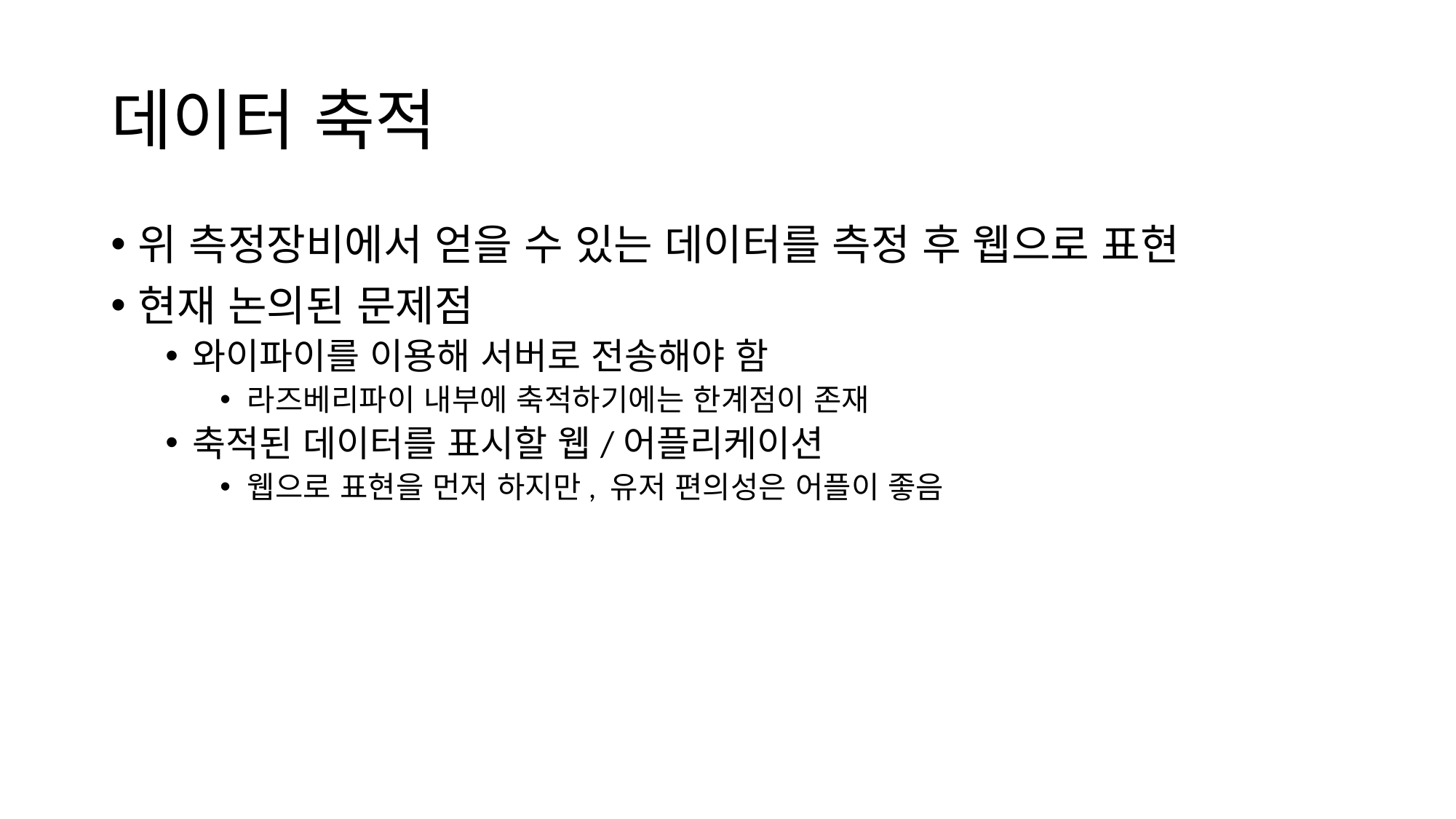

# 데이터 축적
위 측정장비에서 얻을 수 있는 데이터를 측정 후 웹으로 표현
현재 논의된 문제점
와이파이를 이용해 서버로 전송해야 함
라즈베리파이 내부에 축적하기에는 한계점이 존재
축적된 데이터를 표시할 웹/어플리케이션
웹으로 표현을 먼저 하지만, 유저 편의성은 어플이 좋음